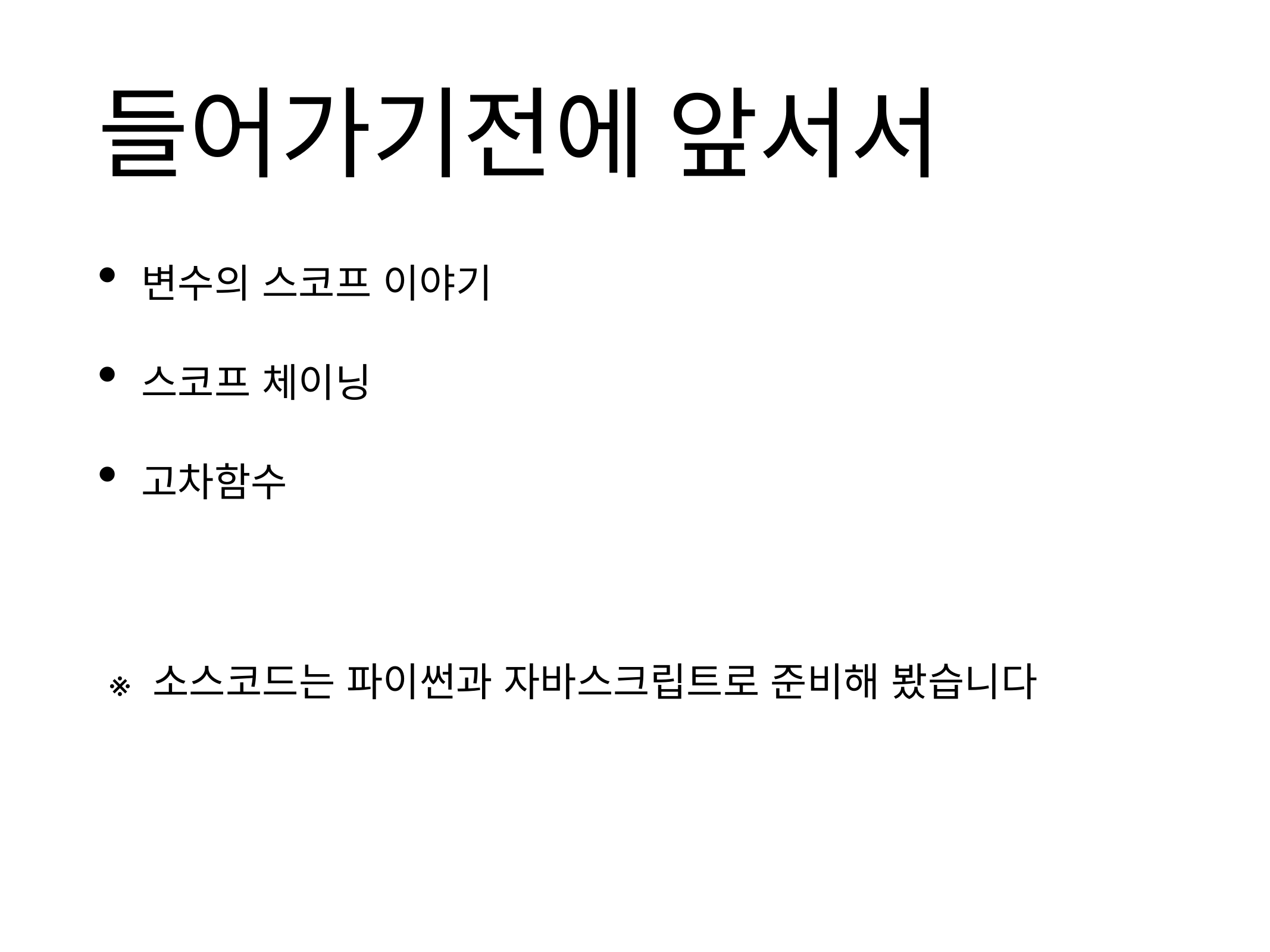

# 들어가기전에 앞서서
변수의 스코프 이야기
스코프 체이닝
고차함수

 ※ 소스코드는 파이썬과 자바스크립트로 준비해 봤습니다